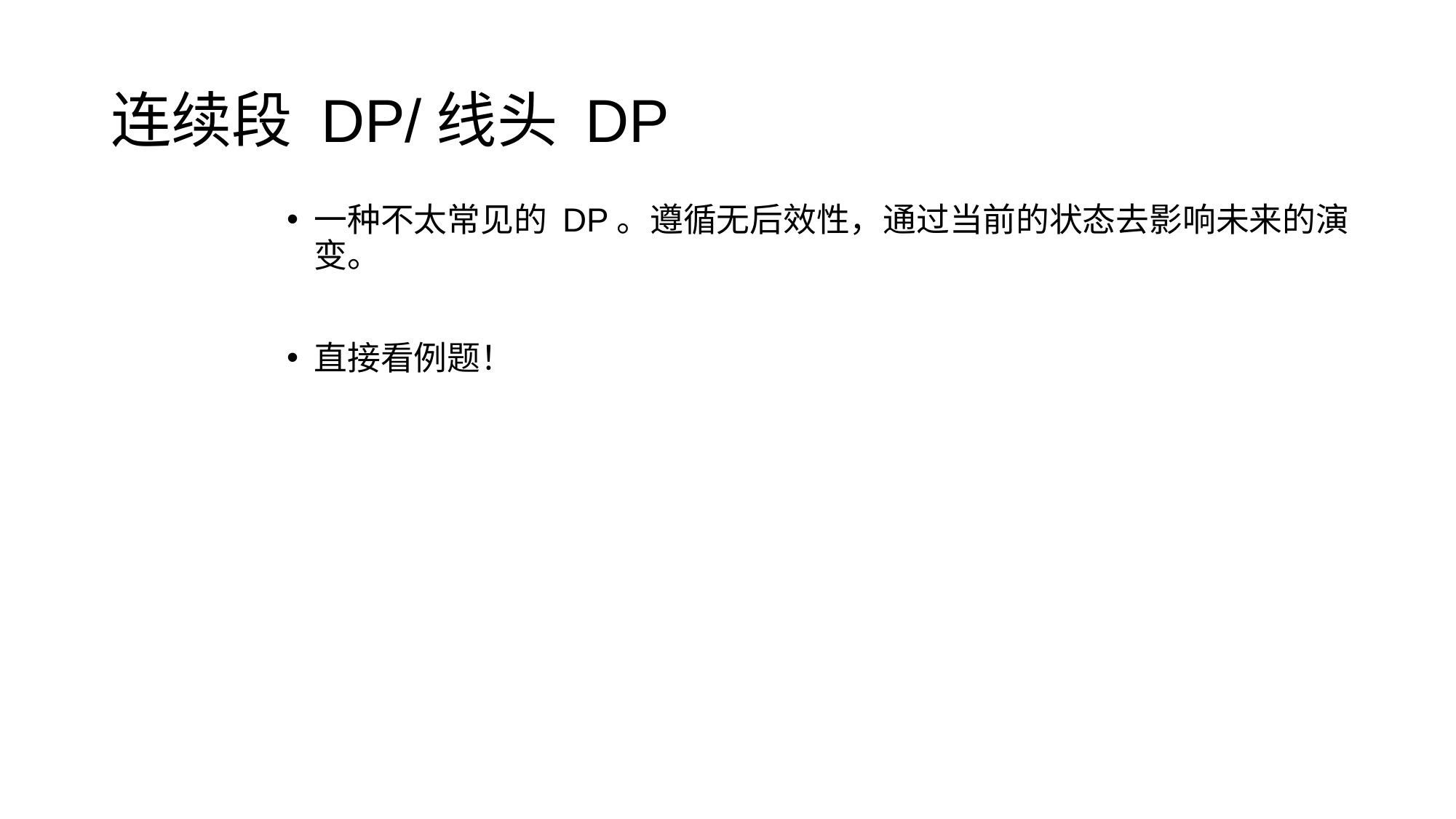

# 连续段 DP/线头 DP
一种不太常见的 DP。遵循无后效性，通过当前的状态去影响未来的演变。

直接看例题！